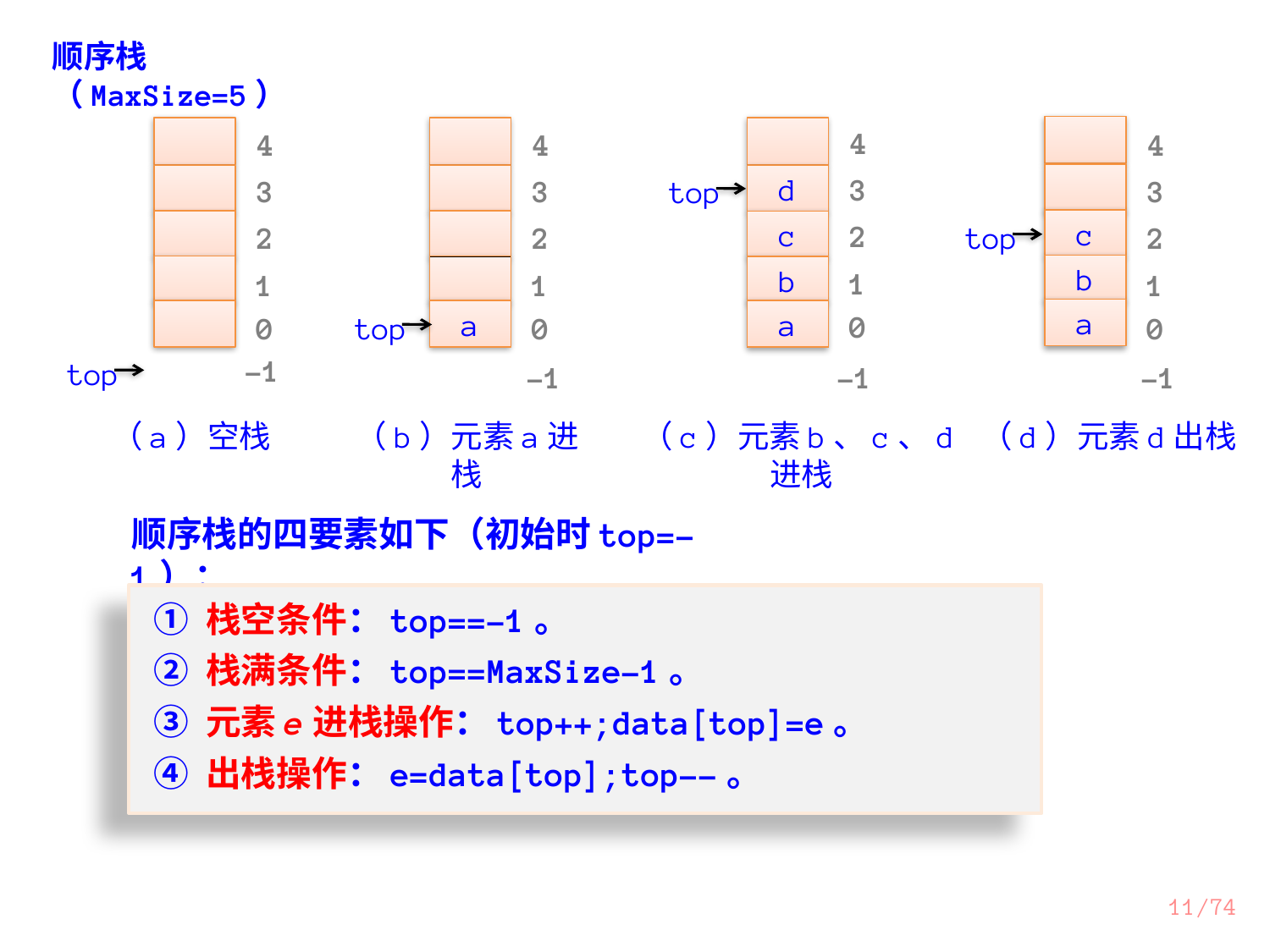

顺序栈（MaxSize=5）

4

3
c
top
2
b
1
a
0
-1
（d）元素d出栈

4

3

2

1

0
top
-1
（a）空栈

4

3

2

1
a
top
0
-1
（b）元素a进栈

4
3
d
top
c
2
b
1
a
0
-1
（c）元素b、c、d进栈
顺序栈的四要素如下（初始时top=-1）：
① 栈空条件：top==-1。
② 栈满条件：top==MaxSize-1。
③ 元素e进栈操作：top++;data[top]=e。
④ 出栈操作：e=data[top];top--。
11/74